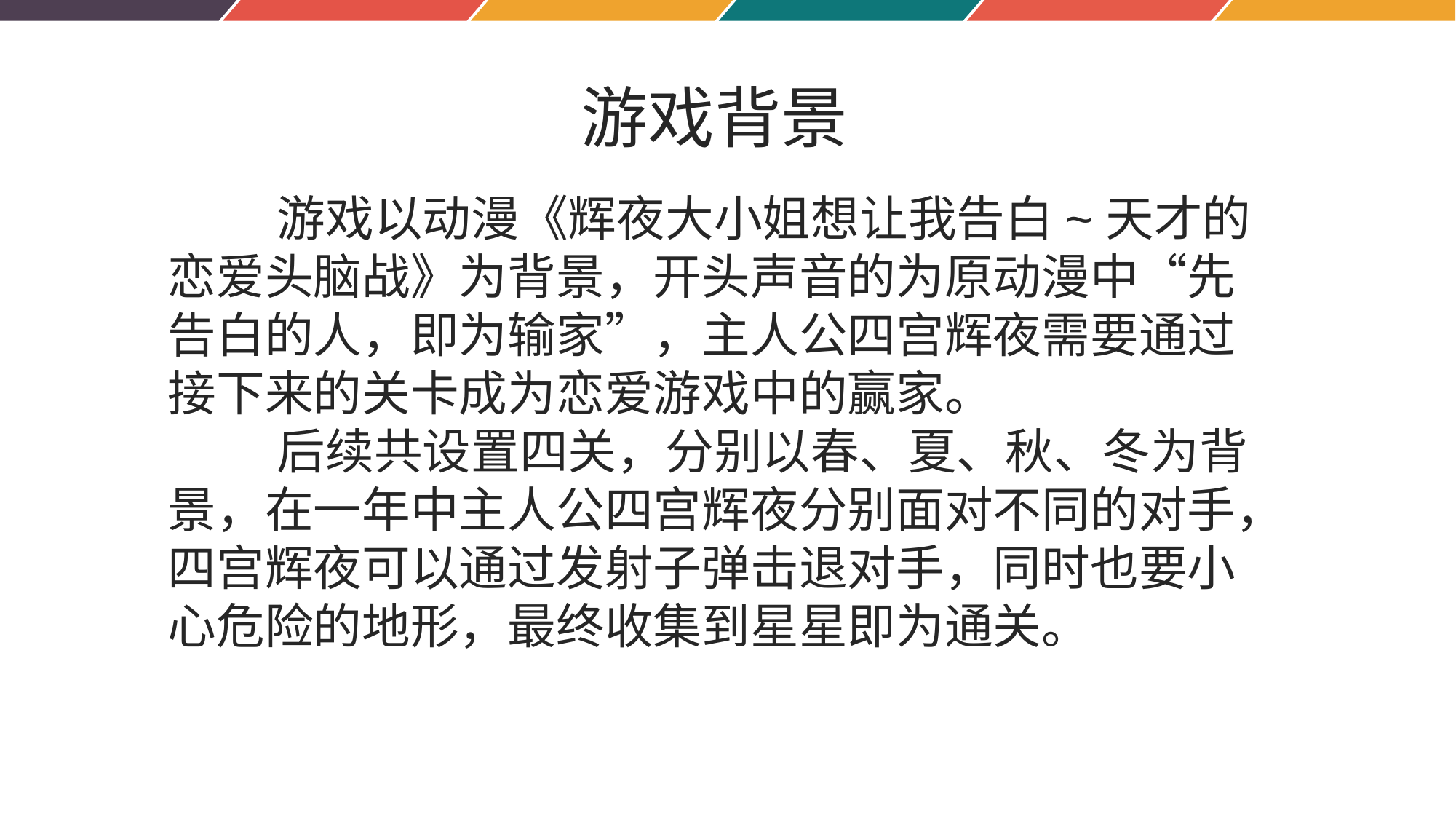

游戏背景
	游戏以动漫《辉夜大小姐想让我告白~天才的恋爱头脑战》为背景，开头声音的为原动漫中“先告白的人，即为输家”，主人公四宫辉夜需要通过接下来的关卡成为恋爱游戏中的赢家。
	后续共设置四关，分别以春、夏、秋、冬为背景，在一年中主人公四宫辉夜分别面对不同的对手，四宫辉夜可以通过发射子弹击退对手，同时也要小心危险的地形，最终收集到星星即为通关。